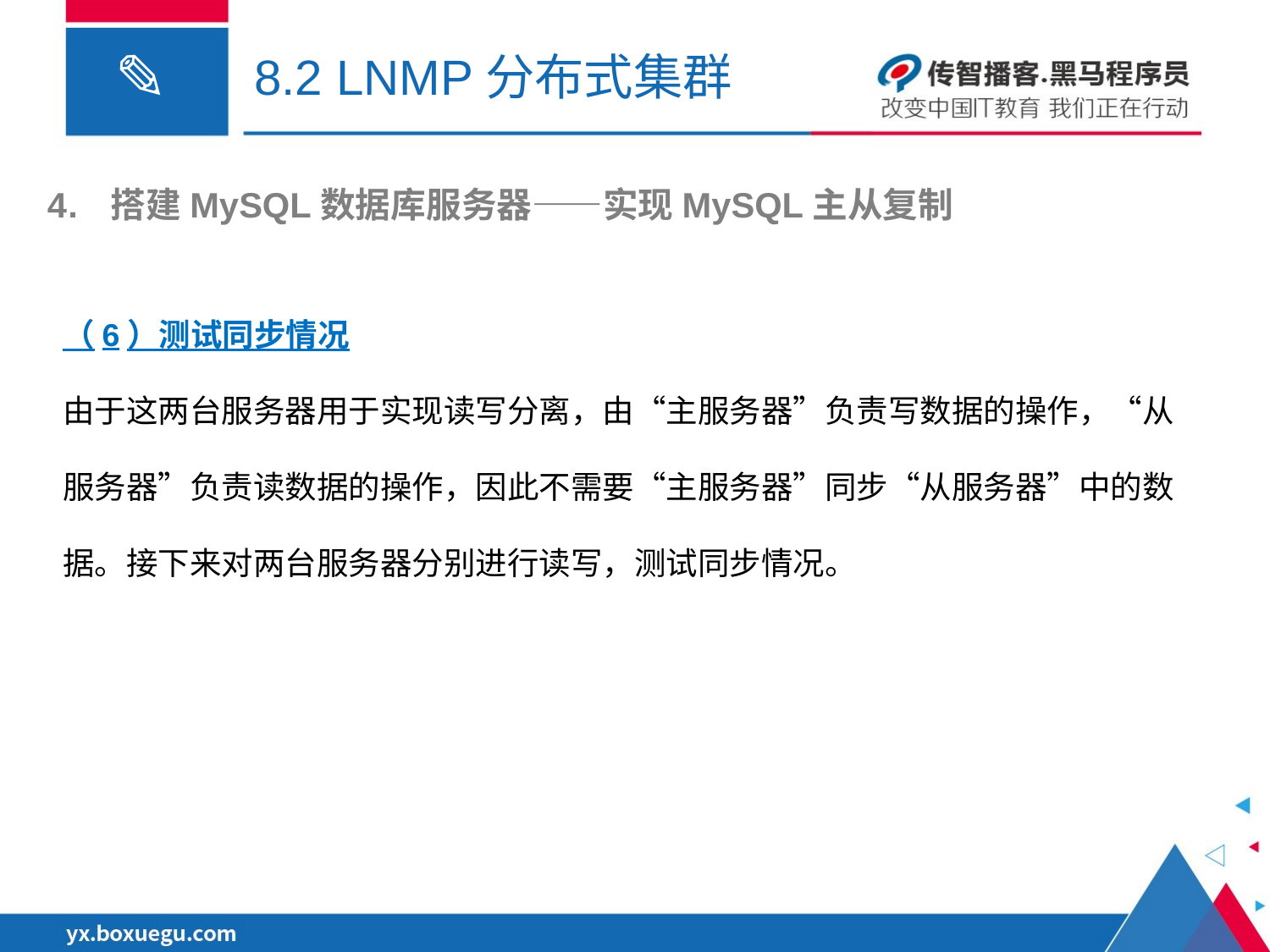

# 8.2 LNMP分布式集群
搭建MySQL数据库服务器——实现MySQL主从复制
（6）测试同步情况
由于这两台服务器用于实现读写分离，由“主服务器”负责写数据的操作，“从服务器”负责读数据的操作，因此不需要“主服务器”同步“从服务器”中的数据。接下来对两台服务器分别进行读写，测试同步情况。